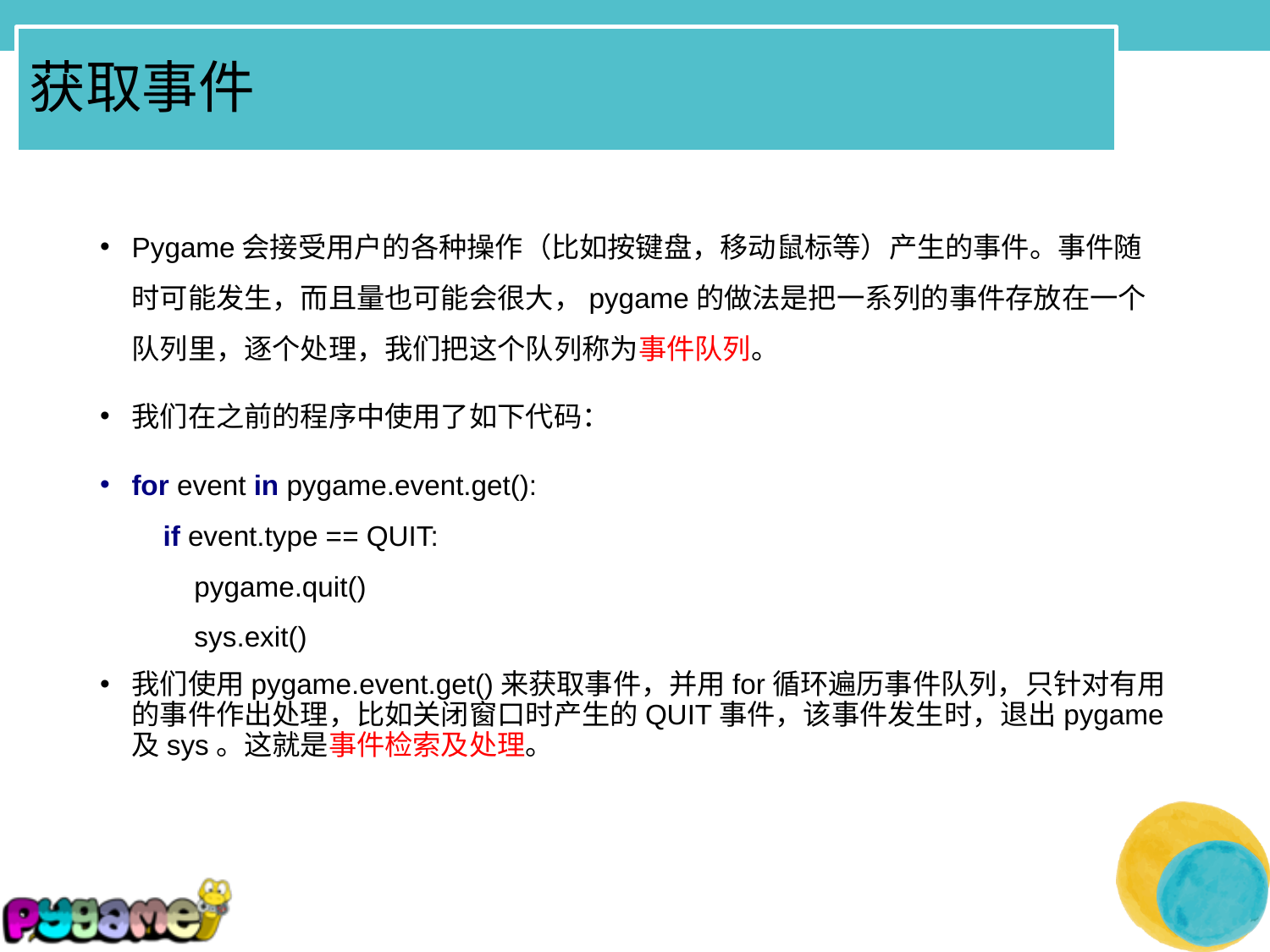

# 获取事件
Pygame会接受用户的各种操作（比如按键盘，移动鼠标等）产生的事件。事件随时可能发生，而且量也可能会很大，pygame的做法是把一系列的事件存放在一个队列里，逐个处理，我们把这个队列称为事件队列。
我们在之前的程序中使用了如下代码：
for event in pygame.event.get():
    if event.type == QUIT:
        pygame.quit()
        sys.exit()
我们使用pygame.event.get()来获取事件，并用for循环遍历事件队列，只针对有用的事件作出处理，比如关闭窗口时产生的QUIT事件，该事件发生时，退出pygame及sys。这就是事件检索及处理。